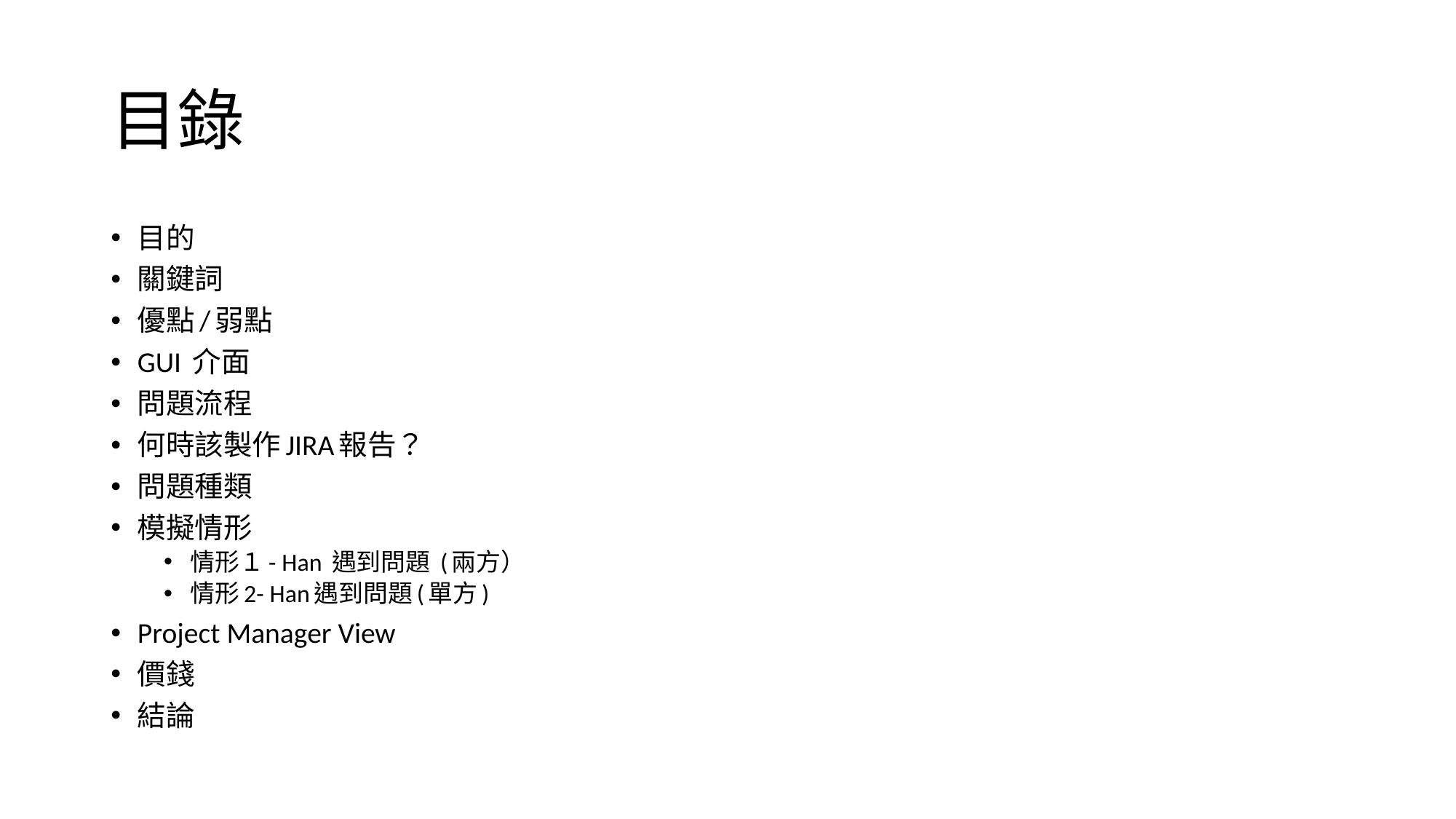

# 目錄
目的
關鍵詞
優點/弱點
GUI 介面
問題流程
何時該製作JIRA報告？
問題種類
模擬情形
情形１- Han 遇到問題 (兩方）
情形2- Han遇到問題(單方)
Project Manager View
價錢
結論